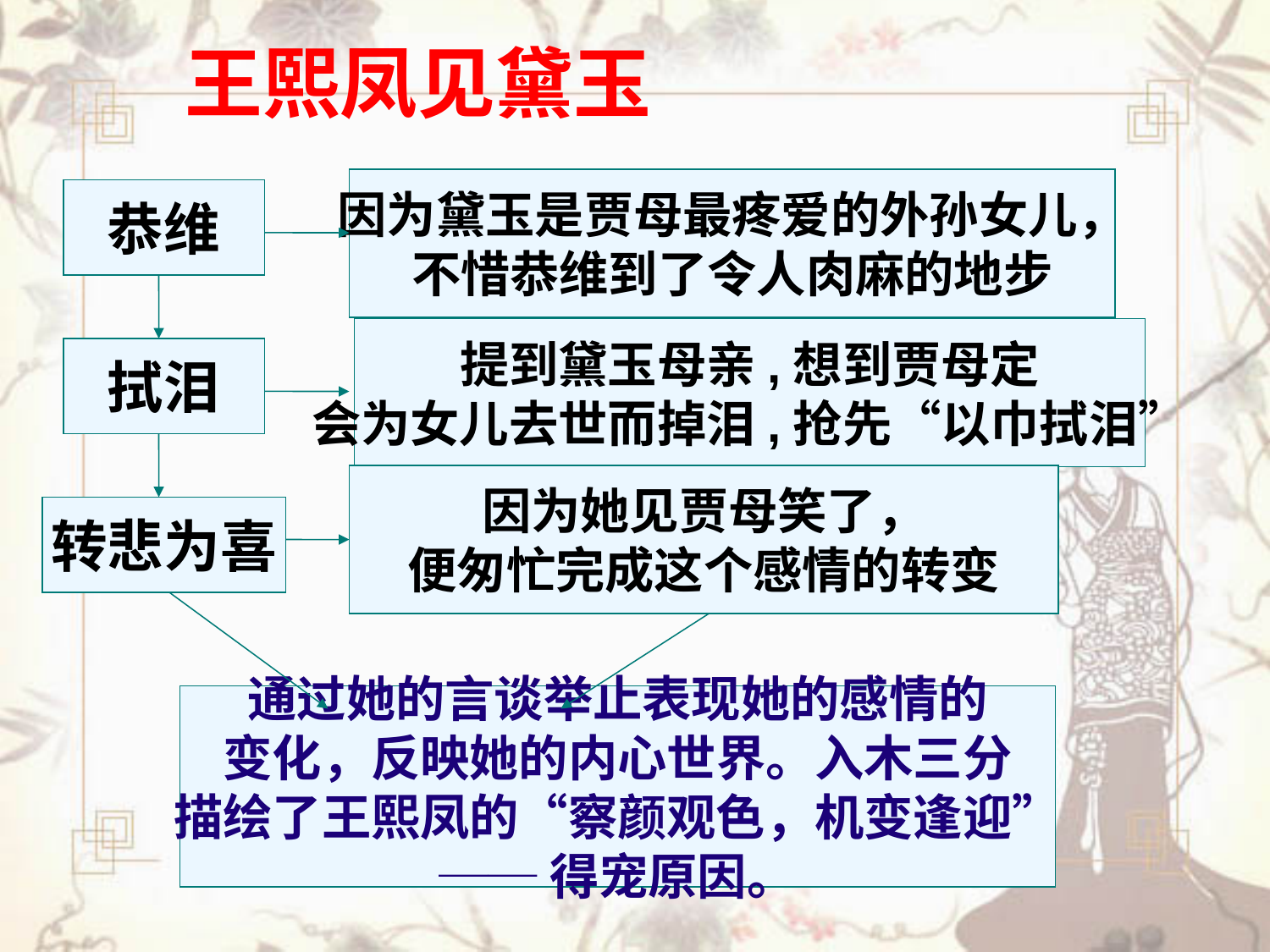

# 王熙凤见黛玉
因为黛玉是贾母最疼爱的外孙女儿，
不惜恭维到了令人肉麻的地步
恭维

提到黛玉母亲,想到贾母定
会为女儿去世而掉泪,抢先“以巾拭泪”
拭泪

因为她见贾母笑了，
便匆忙完成这个感情的转变
转悲为喜

通过她的言谈举止表现她的感情的
变化，反映她的内心世界。入木三分
描绘了王熙凤的“察颜观色，机变逢迎”
──得宠原因。